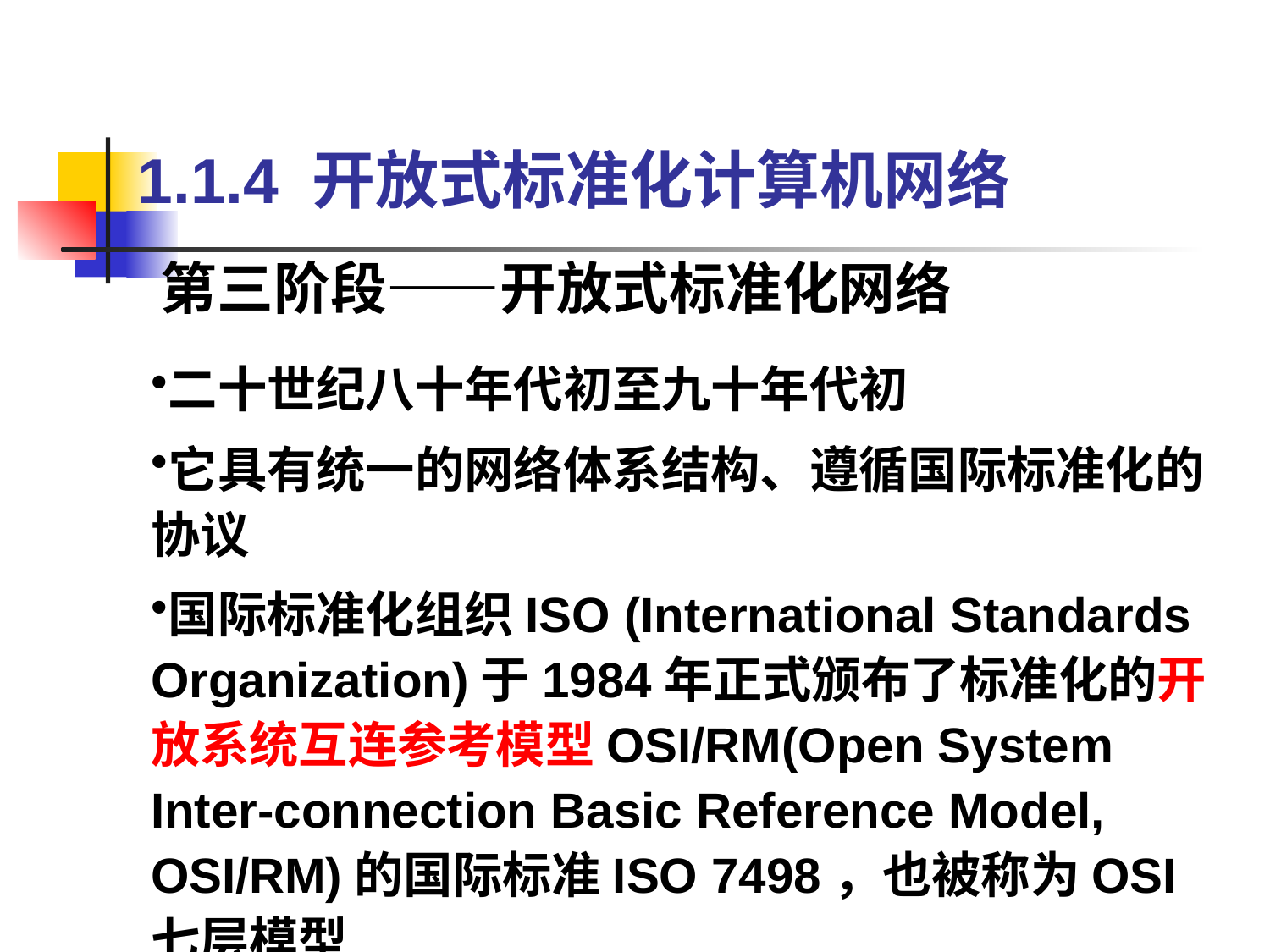

# 1.1.4 开放式标准化计算机网络
第三阶段——开放式标准化网络
二十世纪八十年代初至九十年代初
它具有统一的网络体系结构、遵循国际标准化的协议
国际标准化组织ISO (International Standards Organization)于1984年正式颁布了标准化的开放系统互连参考模型OSI/RM(Open System Inter-connection Basic Reference Model, OSI/RM)的国际标准ISO 7498，也被称为OSI七层模型